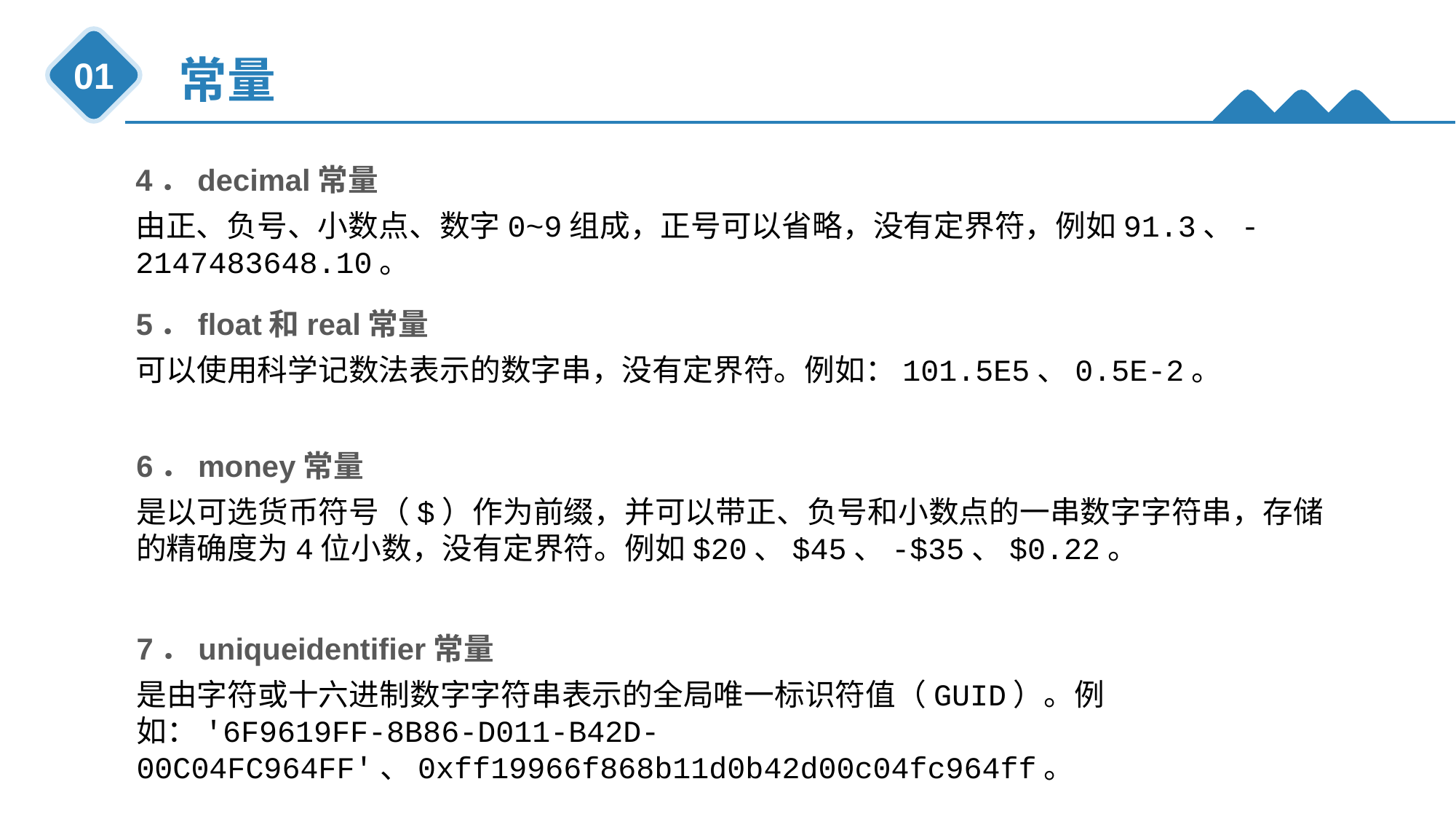

常量
01

4．decimal常量
由正、负号、小数点、数字0~9组成，正号可以省略，没有定界符，例如91.3、-2147483648.10。
5．float和real常量
可以使用科学记数法表示的数字串，没有定界符。例如：101.5E5、0.5E-2。
6．money常量
是以可选货币符号（$）作为前缀，并可以带正、负号和小数点的一串数字字符串，存储的精确度为4位小数，没有定界符。例如$20、$45、-$35、$0.22。
7．uniqueidentifier常量
是由字符或十六进制数字字符串表示的全局唯一标识符值（GUID）。例如：'6F9619FF-8B86-D011-B42D-00C04FC964FF'、0xff19966f868b11d0b42d00c04fc964ff。